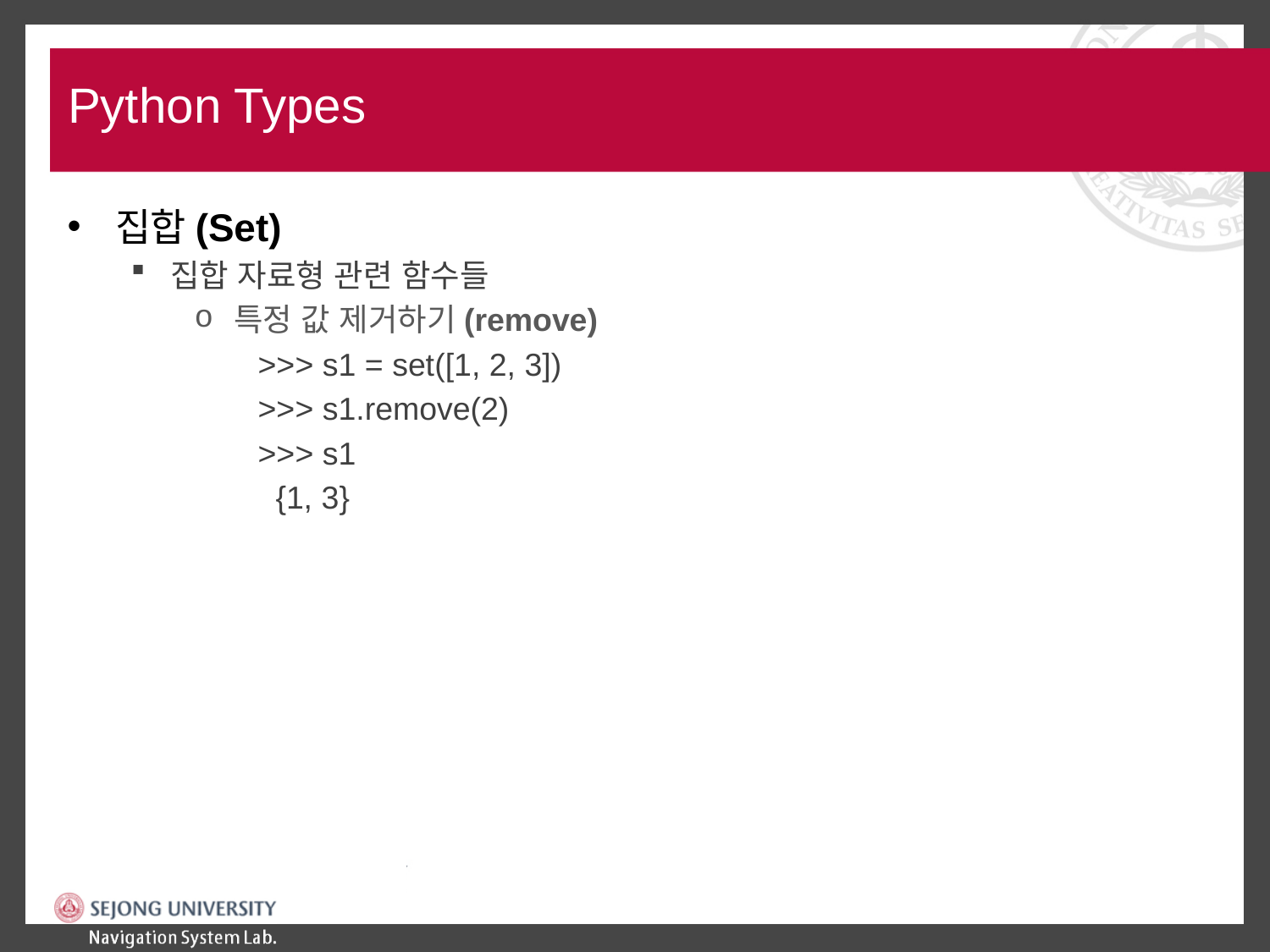

# Python Types
집합(Set)
집합 자료형 관련 함수들
특정 값 제거하기(remove)
>>> s1 = set([1, 2, 3])
>>> s1.remove(2)
>>> s1
  {1, 3}